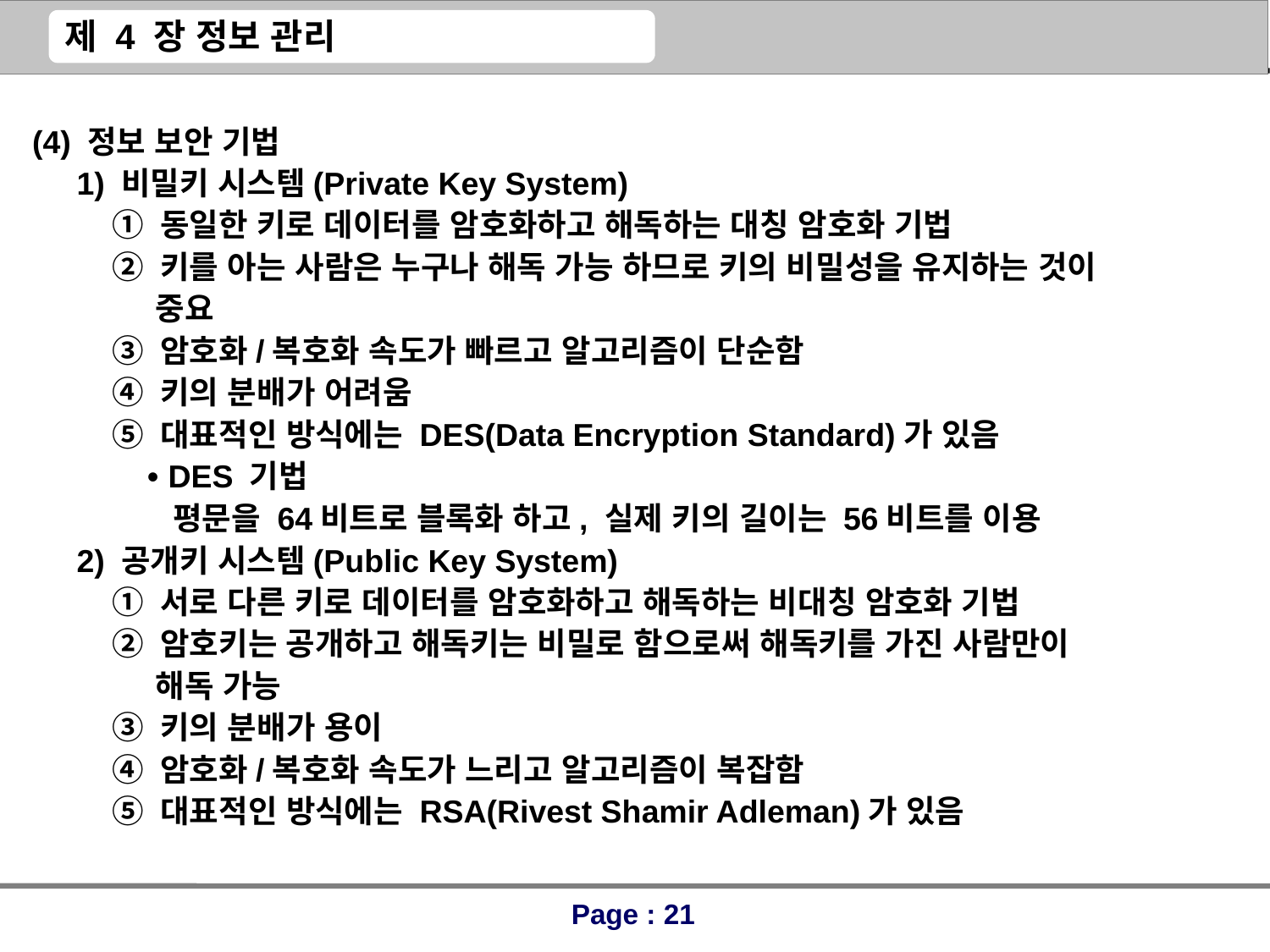

(4) 정보 보안 기법
     1) 비밀키 시스템(Private Key System)
         ① 동일한 키로 데이터를 암호화하고 해독하는 대칭 암호화 기법
         ② 키를 아는 사람은 누구나 해독 가능 하므로 키의 비밀성을 유지하는 것이
             중요
         ③ 암호화/복호화 속도가 빠르고 알고리즘이 단순함
         ④ 키의 분배가 어려움
         ⑤ 대표적인 방식에는 DES(Data Encryption Standard)가 있음
             • DES 기법
               평문을 64비트로 블록화 하고, 실제 키의 길이는 56비트를 이용
     2) 공개키 시스템(Public Key System)
         ① 서로 다른 키로 데이터를 암호화하고 해독하는 비대칭 암호화 기법
         ② 암호키는 공개하고 해독키는 비밀로 함으로써 해독키를 가진 사람만이
             해독 가능
         ③ 키의 분배가 용이
         ④ 암호화/복호화 속도가 느리고 알고리즘이 복잡함
         ⑤ 대표적인 방식에는 RSA(Rivest Shamir Adleman)가 있음
Page : 21